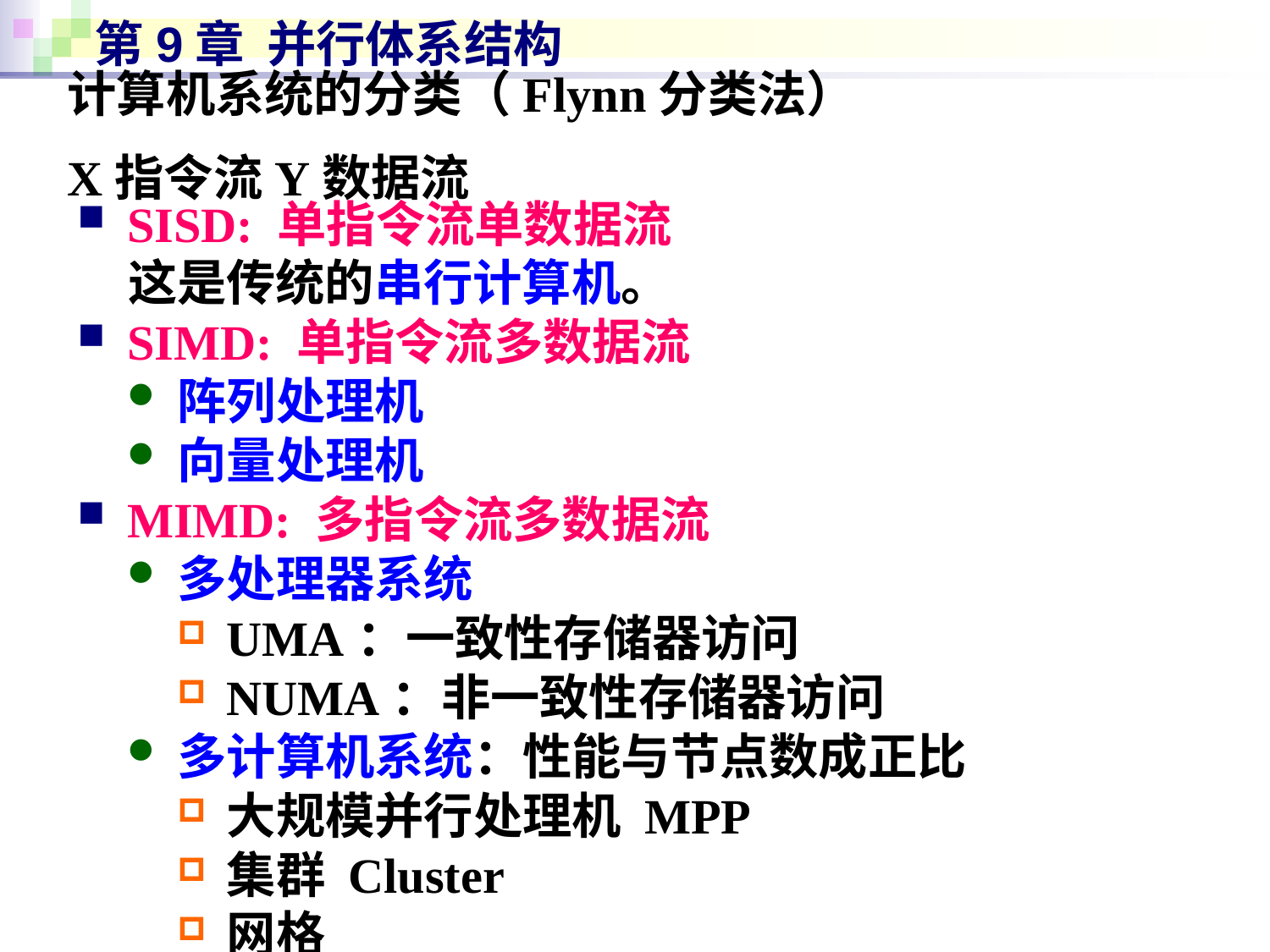

# 第9章  并行体系结构
计算机系统的分类（Flynn分类法）
X指令流Y数据流
SISD: 单指令流单数据流
这是传统的串行计算机。
SIMD: 单指令流多数据流
阵列处理机
向量处理机
MIMD: 多指令流多数据流
多处理器系统
UMA：一致性存储器访问
NUMA：非一致性存储器访问
多计算机系统：性能与节点数成正比
大规模并行处理机 MPP
集群 Cluster
网格
77